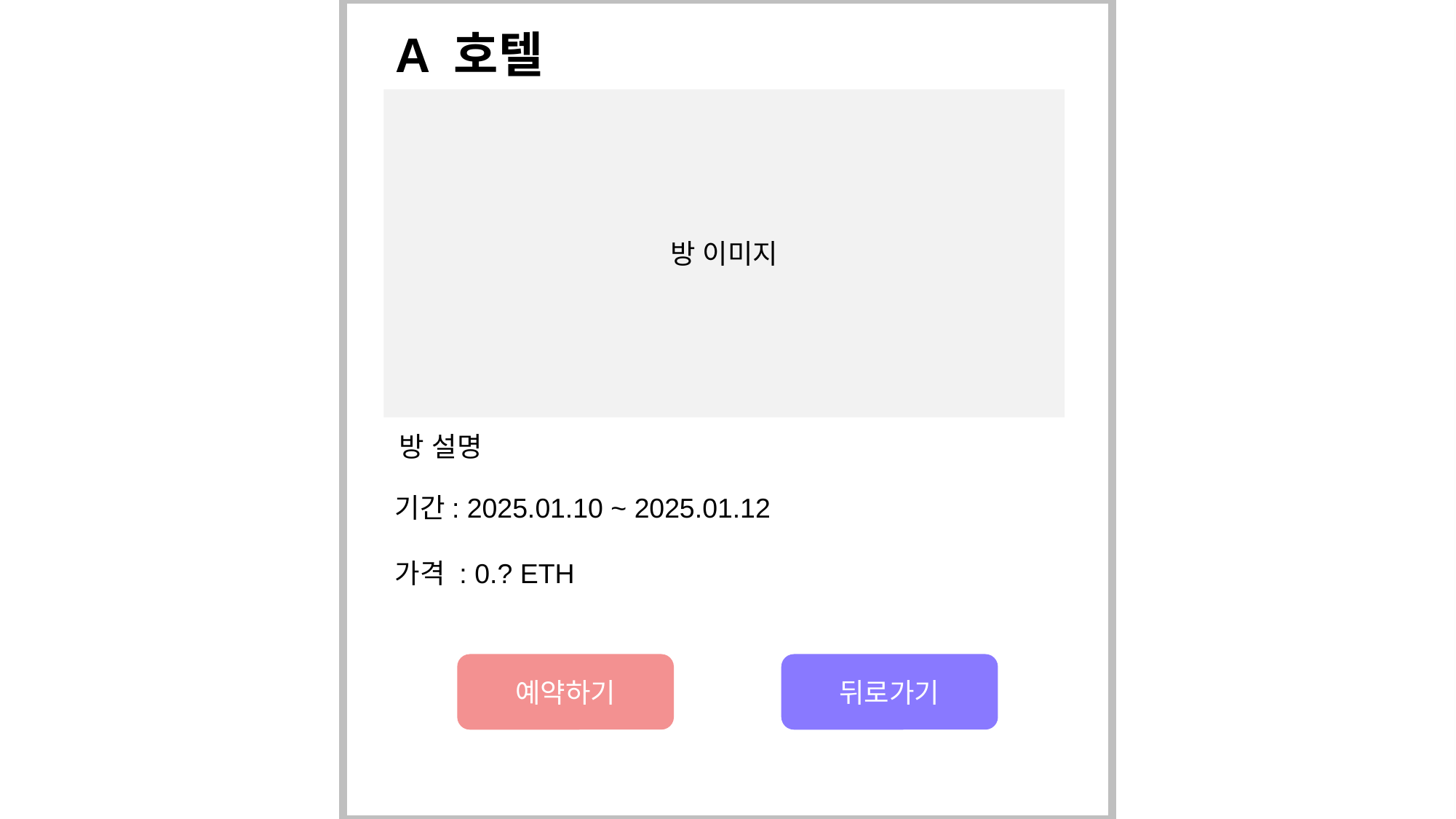

호텔 방의 정보와 가격이 나온다.
A 호텔
방 이미지
방 설명
기간: 2025.01.10 ~ 2025.01.12

가격 : 0.? ETH

예약하기
뒤로가기